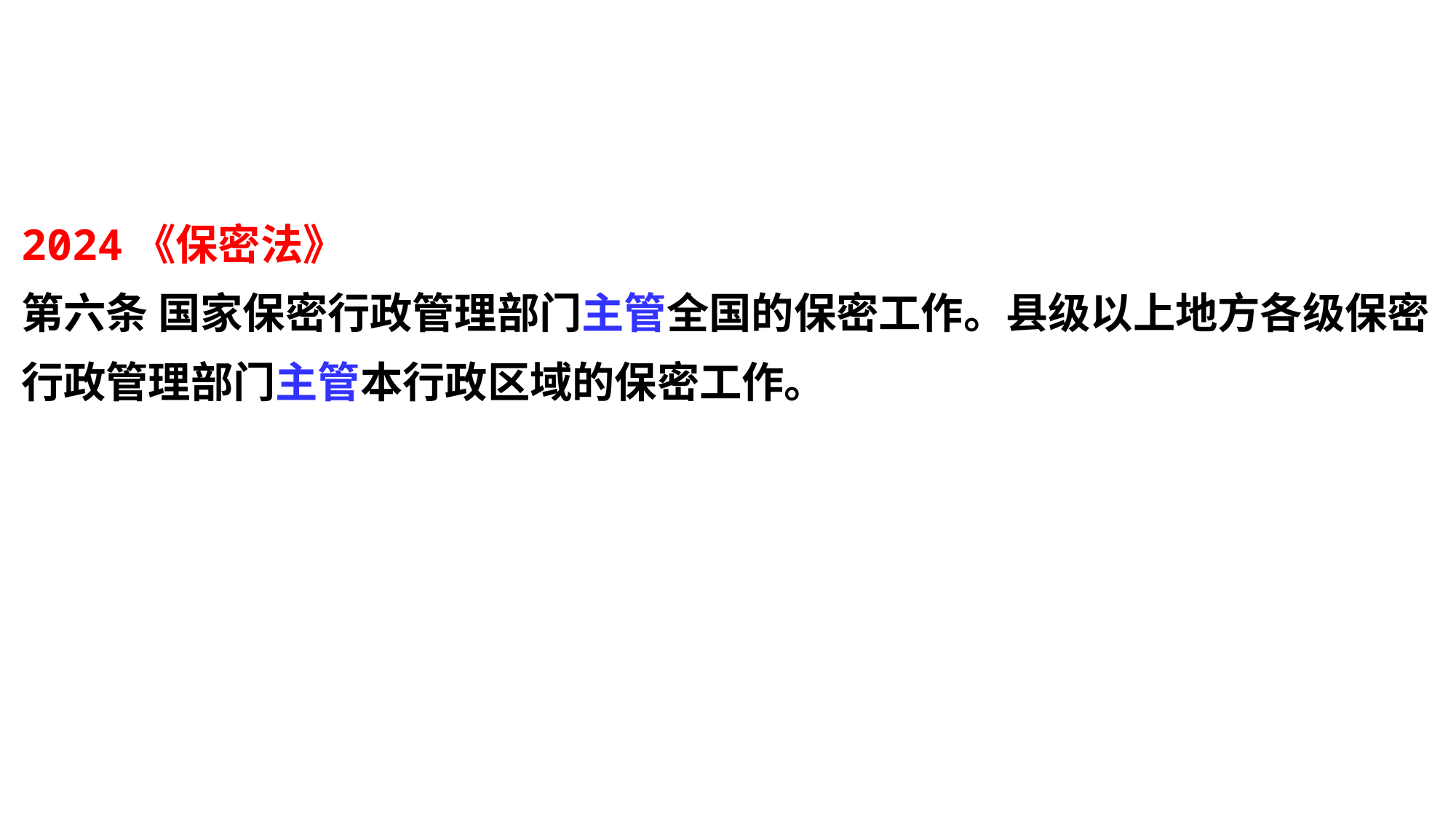

2024《保密法》
第六条 国家保密行政管理部门主管全国的保密工作。县级以上地方各级保密行政管理部门主管本行政区域的保密工作。